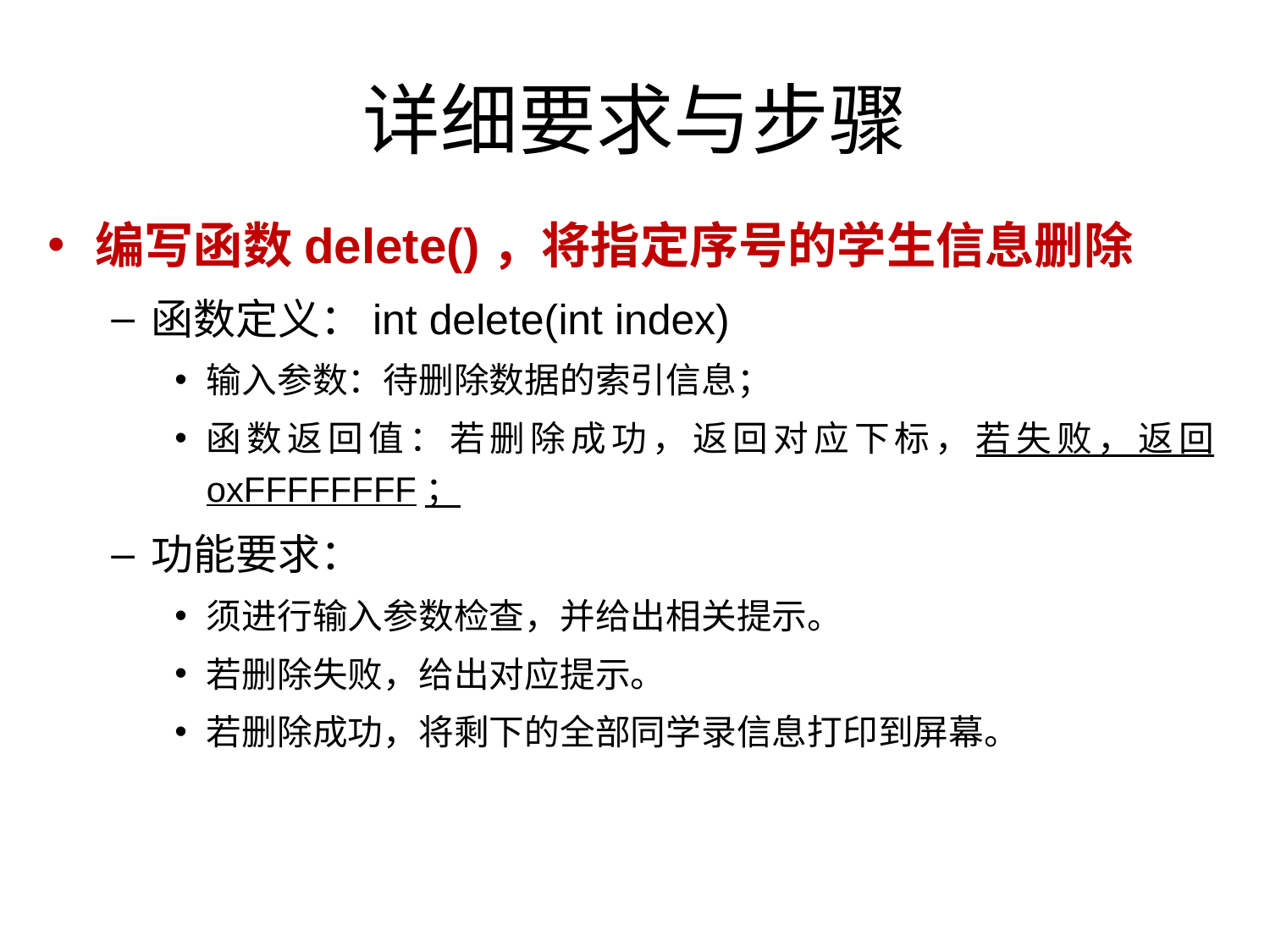

# 详细要求与步骤
编写函数delete()，将指定序号的学生信息删除
函数定义：int delete(int index)
输入参数：待删除数据的索引信息；
函数返回值：若删除成功，返回对应下标，若失败，返回oxFFFFFFFF；
功能要求：
须进行输入参数检查，并给出相关提示。
若删除失败，给出对应提示。
若删除成功，将剩下的全部同学录信息打印到屏幕。